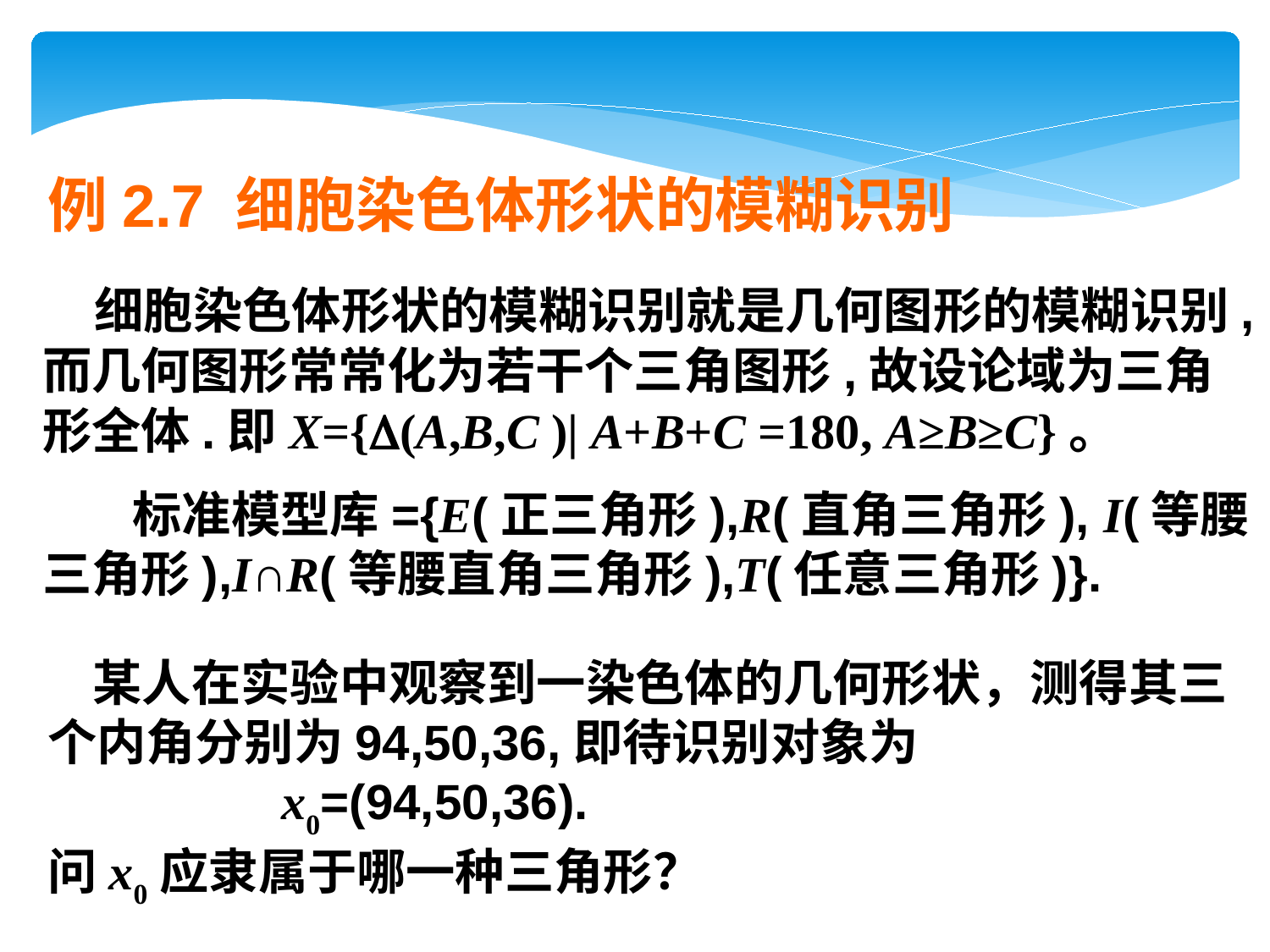

例2.7 细胞染色体形状的模糊识别
   细胞染色体形状的模糊识别就是几何图形的模糊识别,而几何图形常常化为若干个三角图形,故设论域为三角形全体.即X={Δ(A,B,C )| A+B+C =180, A≥B≥C}。
       标准模型库={E(正三角形),R(直角三角形), I(等腰三角形),I∩R(等腰直角三角形),T(任意三角形)}.
   某人在实验中观察到一染色体的几何形状，测得其三个内角分别为94,50,36,即待识别对象为
                 x0=(94,50,36).
问x0应隶属于哪一种三角形？